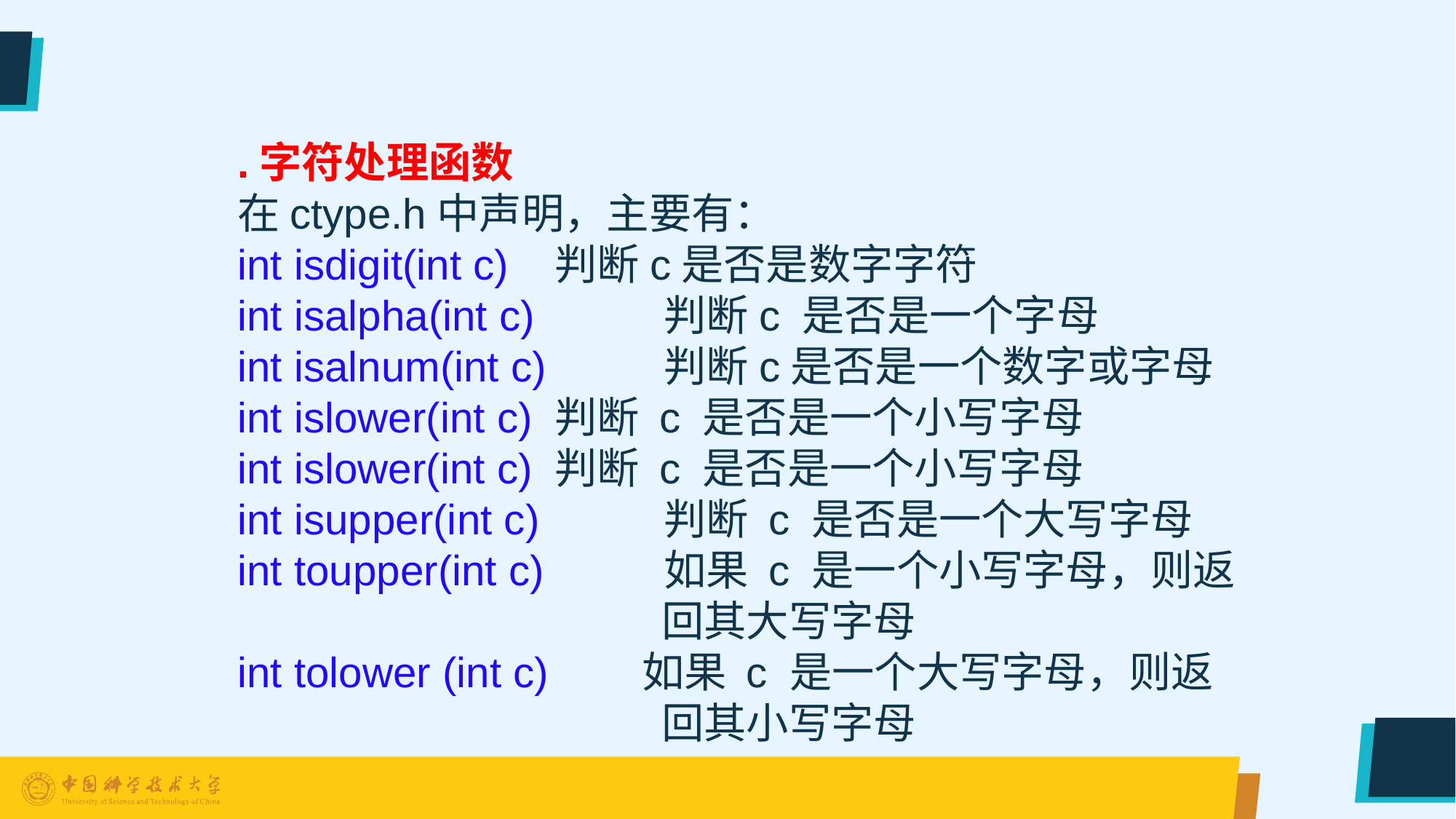

.字符处理函数
在ctype.h中声明，主要有：
int isdigit(int c)	 判断c是否是数字字符
int isalpha(int c) 	 判断c 是否是一个字母
int isalnum(int c) 	 判断c是否是一个数字或字母
int islower(int c)	 判断 c 是否是一个小写字母
int islower(int c)	 判断 c 是否是一个小写字母
int isupper(int c) 	 判断 c 是否是一个大写字母
int toupper(int c) 	 如果 c 是一个小写字母，则返
				 回其大写字母
int tolower (int c) 	如果 c 是一个大写字母，则返
				 回其小写字母